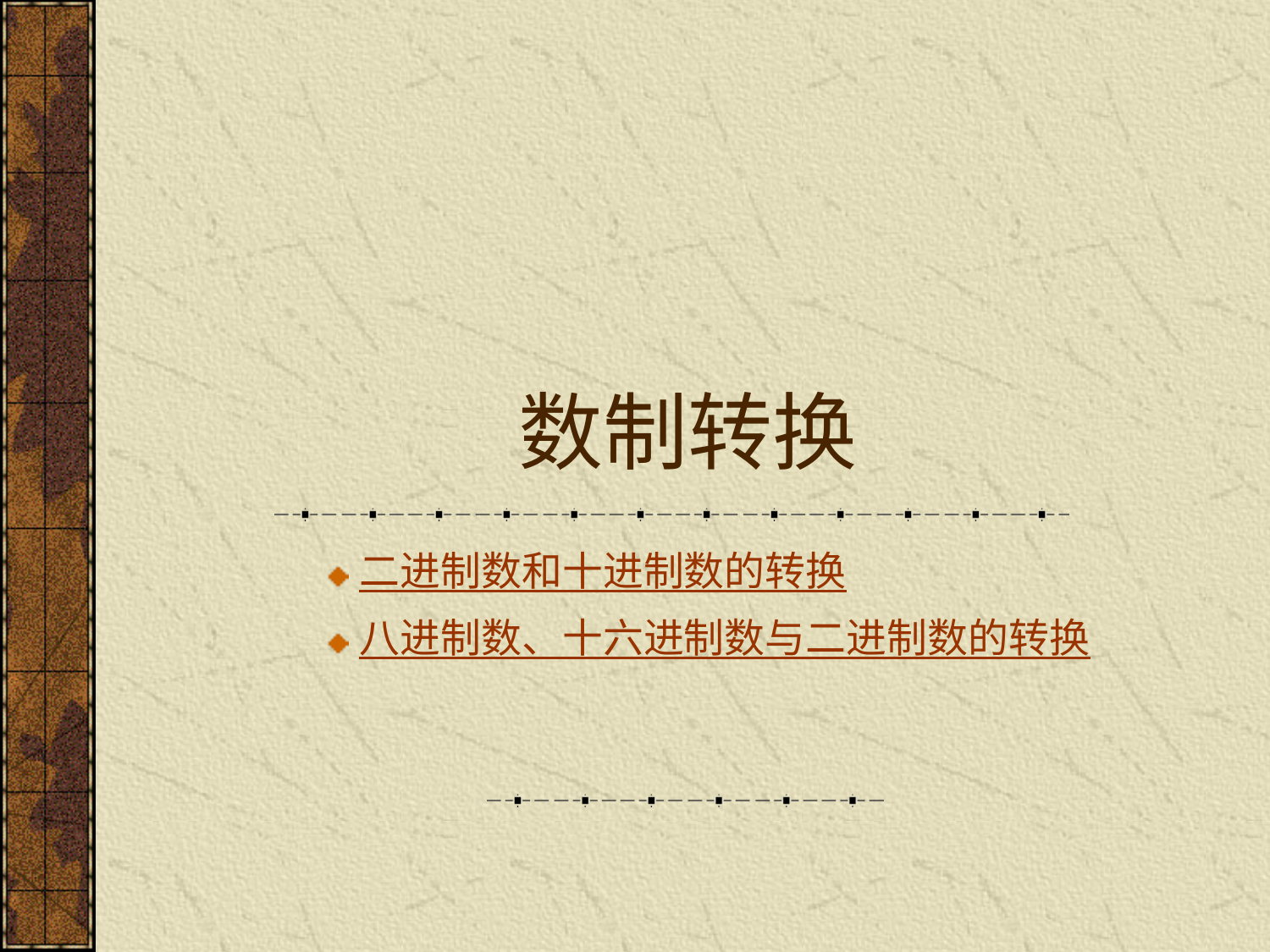

# 数制转换
二进制数和十进制数的转换
八进制数、十六进制数与二进制数的转换